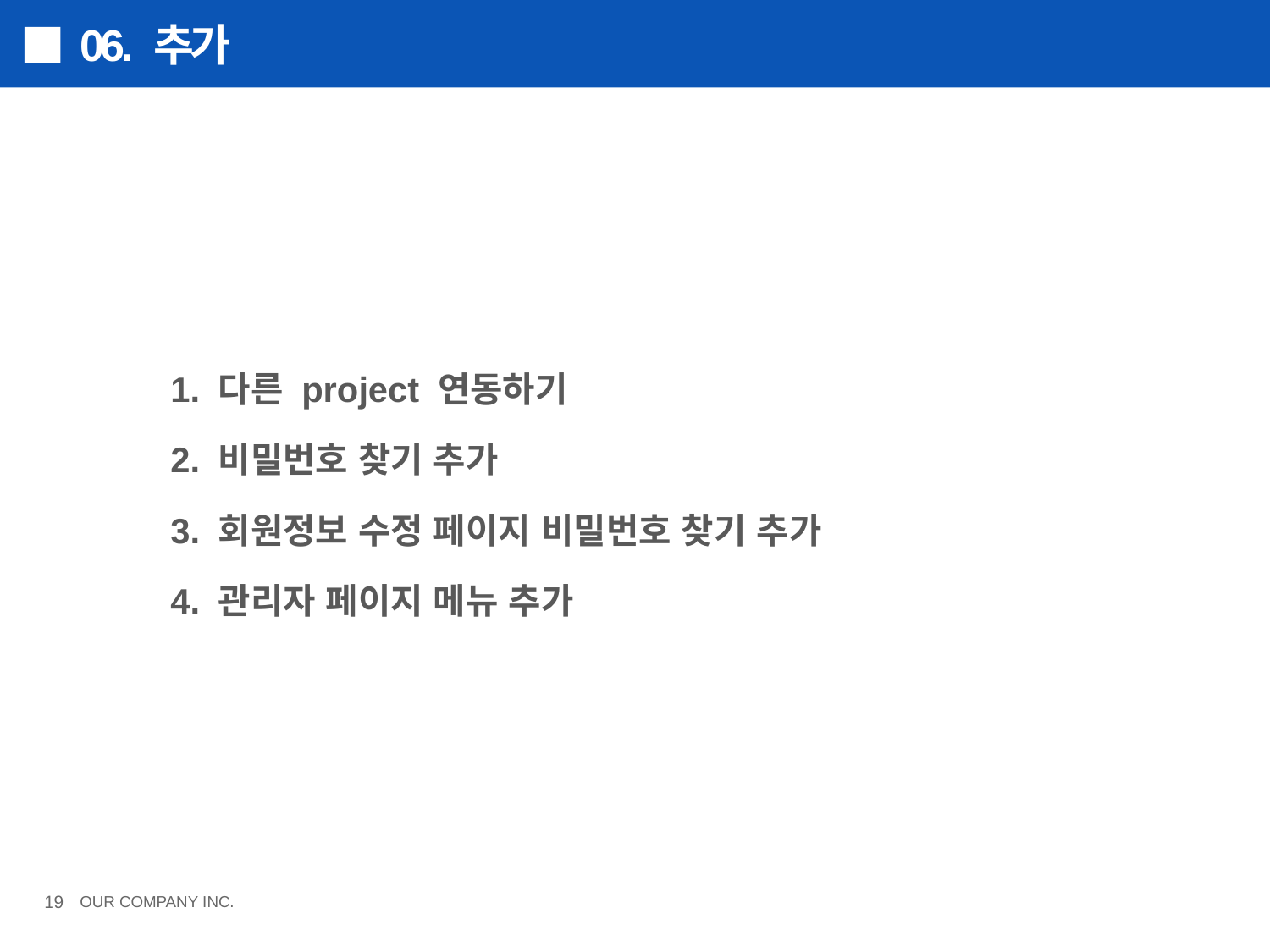

06. 추가
1. 다른 project 연동하기
2. 비밀번호 찾기 추가
3. 회원정보 수정 페이지 비밀번호 찾기 추가
4. 관리자 페이지 메뉴 추가